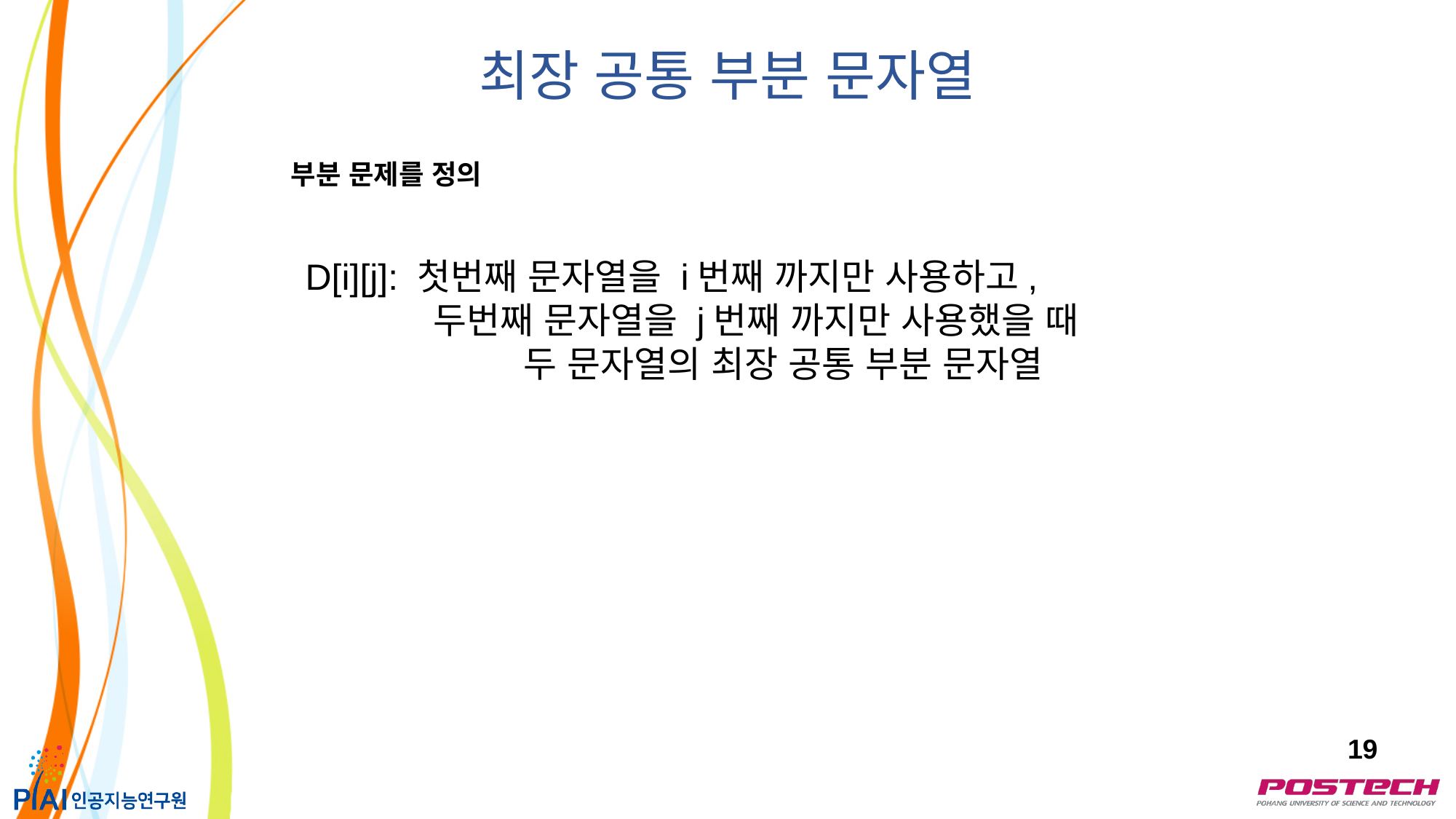

최장 공통 부분 문자열
부분 문제를 정의
D[i][j]: 첫번째 문자열을 i번째 까지만 사용하고,
	 두번째 문자열을 j번째 까지만 사용했을 때
		두 문자열의 최장 공통 부분 문자열